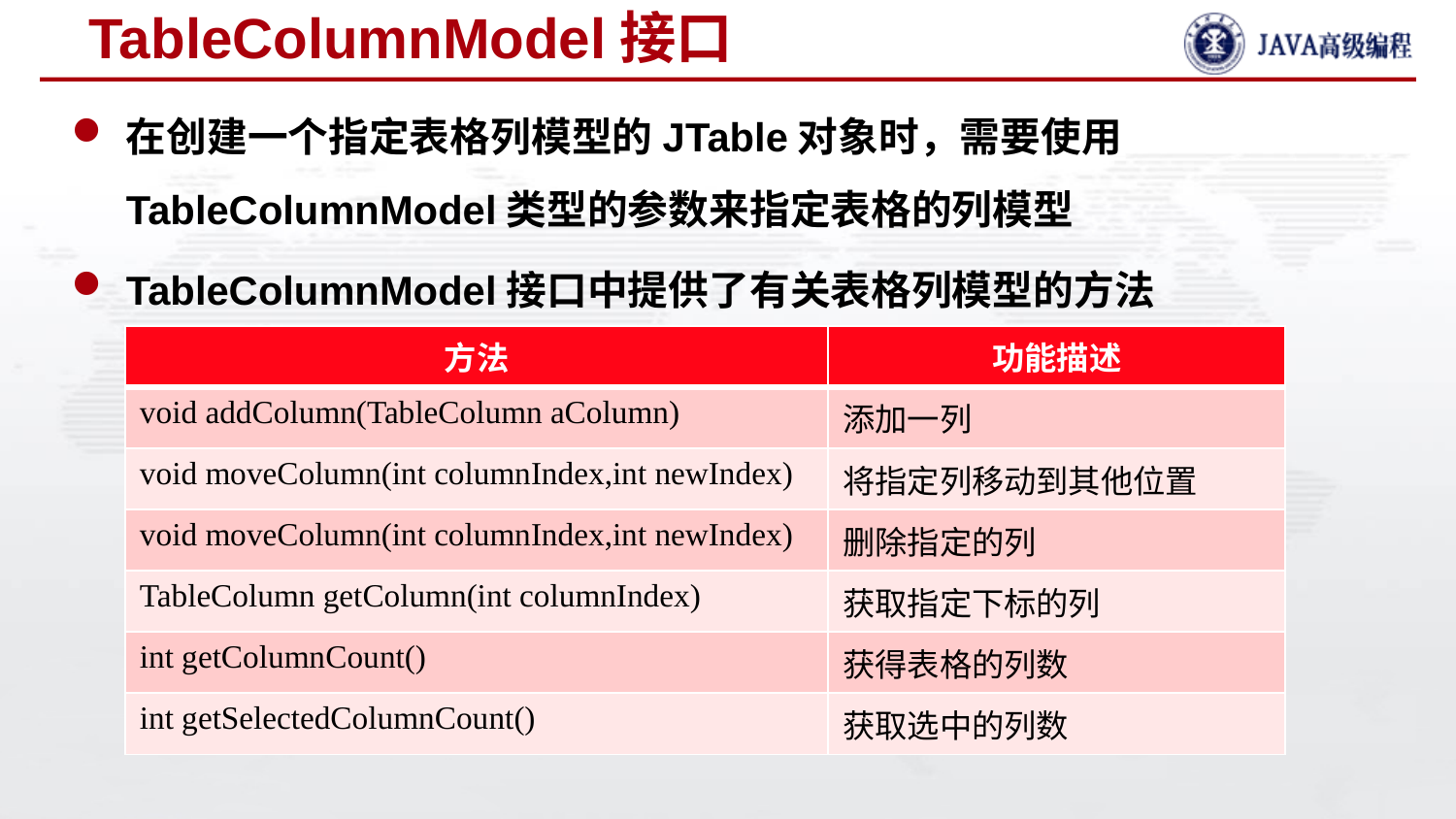

# TableColumnModel接口
在创建一个指定表格列模型的JTable对象时，需要使用TableColumnModel类型的参数来指定表格的列模型
TableColumnModel接口中提供了有关表格列模型的方法

| 方法 | 功能描述 |
| --- | --- |
| void addColumn(TableColumn aColumn) | 添加一列 |
| void moveColumn(int columnIndex,int newIndex) | 将指定列移动到其他位置 |
| void moveColumn(int columnIndex,int newIndex) | 删除指定的列 |
| TableColumn getColumn(int columnIndex) | 获取指定下标的列 |
| int getColumnCount() | 获得表格的列数 |
| int getSelectedColumnCount() | 获取选中的列数 |